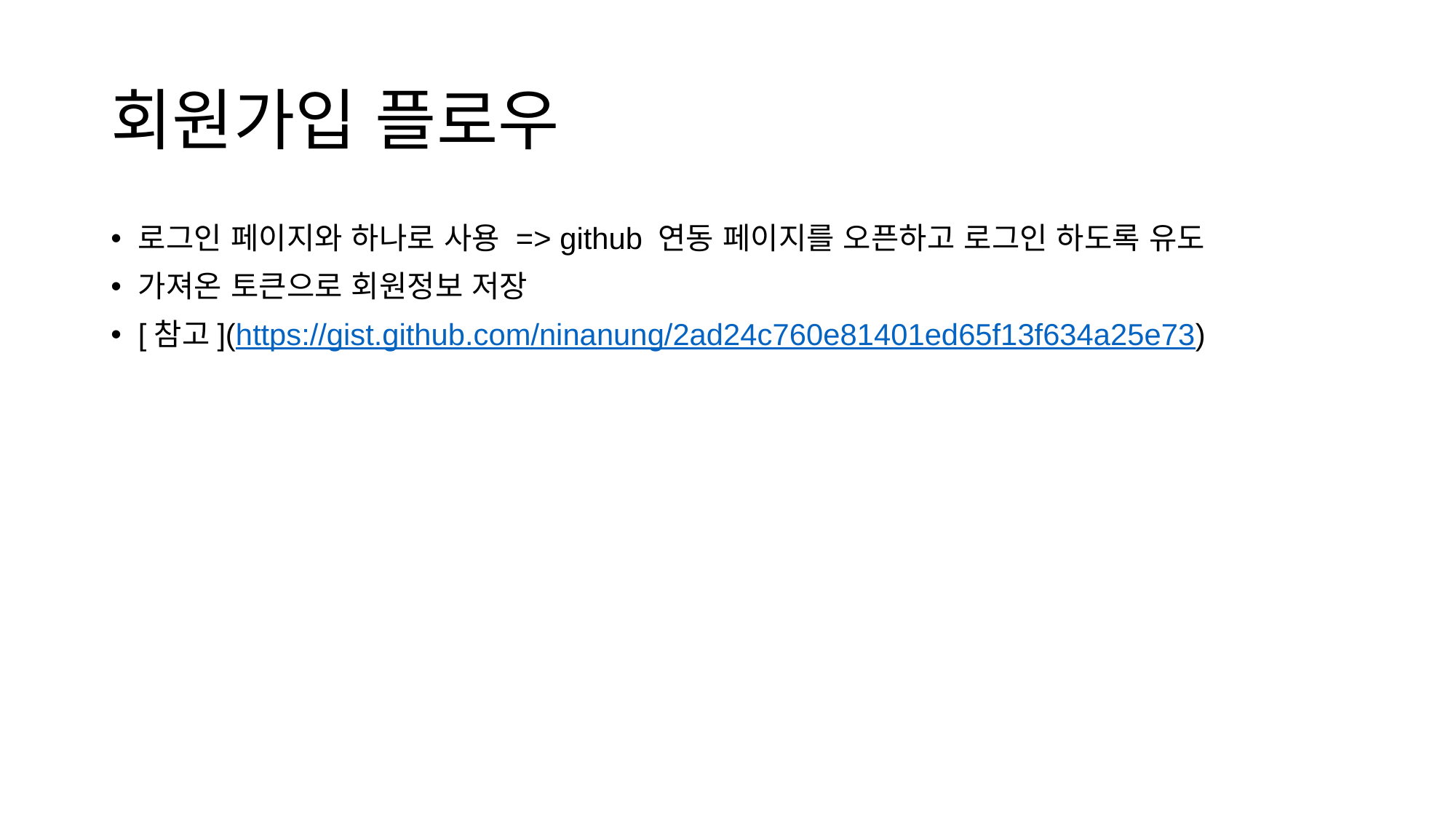

# 회원가입 플로우
로그인 페이지와 하나로 사용 => github 연동 페이지를 오픈하고 로그인 하도록 유도
가져온 토큰으로 회원정보 저장
[참고](https://gist.github.com/ninanung/2ad24c760e81401ed65f13f634a25e73)